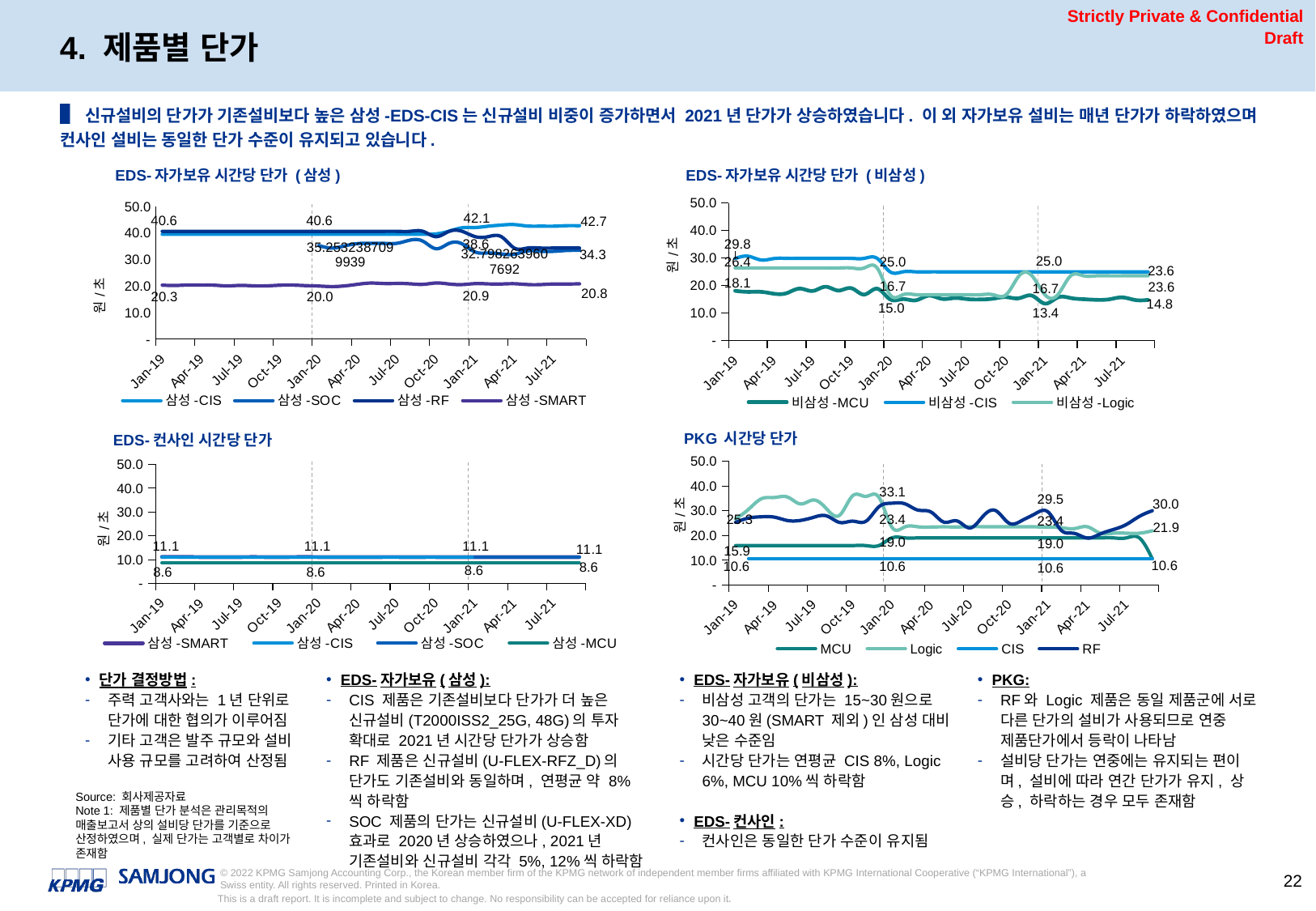

# 4. 제품별 단가
▌신규설비의 단가가 기존설비보다 높은 삼성-EDS-CIS는 신규설비 비중이 증가하면서 2021년 단가가 상승하였습니다. 이 외 자가보유 설비는 매년 단가가 하락하였으며 컨사인 설비는 동일한 단가 수준이 유지되고 있습니다.

### Chart: EDS-자가보유 시간당 단가 (삼성)

| Category | 삼성-CIS | 삼성-SOC | 삼성-RF | 삼성-SMART |
|---|---|---|---|---|
| 43496 | 39.5 | None | 40.6 | 20.292265338924743 |
| 43524 | 39.5 | None | 40.6 | 20.184904773651496 |
| 43555 | 39.5 | None | 40.6 | 20.353432730913788 |
| 43585 | 39.5 | None | 40.6 | 20.309096715421763 |
| 43616 | 39.5 | None | 40.6 | 20.276738707639954 |
| 43646 | 39.5 | None | 40.6 | 20.021372713092877 |
| 43677 | 39.5 | None | 40.599999999999994 | 20.21474752361905 |
| 43708 | 39.5 | None | 40.6 | 20.038495911998897 |
| 43738 | 39.5 | None | 40.6 | 20.034085228566585 |
| 43769 | 39.5 | None | 40.6 | 20.271947163372772 |
| 43799 | 39.5 | None | 40.6 | 20.318569472272646 |
| 43830 | 39.5 | None | 40.6 | 20.127130744825863 |
| 43861 | 39.5 | 35.25323870999388 | 40.60000000000001 | 19.965791694353015 |
| 43890 | 39.5 | 34.287753756073215 | 40.6 | 19.768579039901688 |
| 43921 | 39.5 | 35.11514602782122 | 40.599999999999994 | 20.025201899763694 |
| 43951 | 39.5 | 35.984390298623204 | 40.6 | 20.639271334901938 |
| 43982 | 39.5 | 36.08945276430761 | 40.6 | 21.094479958936617 |
| 44012 | 39.5 | 36.06084305437459 | 40.6 | 20.91307608642139 |
| 44043 | 39.5 | 36.09288956738232 | 40.6 | 20.935835836954233 |
| 44074 | 39.5 | 37.281674502862735 | 40.60000000000001 | 20.81657308248894 |
| 44104 | 39.5 | 36.864468709242175 | 40.6 | 20.602394312902533 |
| 44135 | 39.64540466020677 | 34.04599783754085 | 38.6 | 21.113865287729485 |
| 44165 | 40.65480791078917 | 36.069793332112255 | 40.6 | 20.73503640312921 |
| 44196 | 41.951152970646326 | 35.87157252551277 | 40.6 | 20.516998772021722 |
| 44227 | 42.060367002201744 | 32.79826396076923 | 38.6 | 20.88657809039036 |
| 44255 | 42.542158627175986 | 32.448307995683244 | 38.6 | 20.77894697000632 |
| 44286 | 42.96546366630538 | 32.07876185745677 | 38.6 | 20.739684043838945 |
| 44316 | 43.143539014949106 | 31.946496083776125 | 34.29999999999999 | 20.84351961292986 |
| 44347 | 42.60416649608735 | 33.19869550029496 | 34.3 | 20.531573229483428 |
| 44377 | 42.543993714307256 | 33.07091331689689 | 34.3 | 20.512435304207248 |
| 44408 | 42.53355013403899 | 33.05316833729241 | 34.3 | 20.734459803928814 |
| 44439 | 42.737784565998794 | 33.38622546221333 | 34.3 | 20.739847679481496 |
| 44469 | 42.7218667720879 | 33.44611407726873 | 34.3 | 20.812583723296093 |

### Chart: EDS-자가보유 시간당 단가 (비삼성)

| Category | 비삼성-MCU | 비삼성-CIS | 비삼성-Logic |
|---|---|---|---|
| 43496 | 18.085731464094636 | 29.841746966944285 | 26.4 |
| 43524 | 17.695394062522922 | 30.6710636694373 | 26.4 |
| 43555 | 17.71287813440497 | 29.306752709570134 | 26.4 |
| 43585 | 17.032307740335245 | 29.816596255166353 | 26.399999999999995 |
| 43616 | 17.248175821461963 | 29.88888888888889 | 26.4 |
| 43646 | 18.9009134137198 | 29.88888888888889 | 26.4 |
| 43677 | 18.029126944224224 | 29.88888888888889 | 26.4 |
| 43708 | 19.582861739387003 | 29.88888888888889 | 26.4 |
| 43738 | 18.188652700179354 | 29.88888888888889 | 26.4 |
| 43769 | 19.054473957408636 | 29.888888888888886 | 26.399999999999995 |
| 43799 | 16.727664143767875 | 29.88888888888889 | 26.400000000000002 |
| 43830 | 18.862638371056555 | 29.88888888888889 | 26.4 |
| 43861 | 15.006967734773914 | 25.0 | 16.666666666666668 |
| 43890 | 15.065032292589072 | 25.0 | 16.666666666666668 |
| 43921 | 14.640877775722723 | 25.0 | 16.666666666666668 |
| 43951 | 16.324589057463495 | 25.0 | 16.666666666666668 |
| 43982 | 15.18233009415009 | 25.0 | 16.666666666666668 |
| 44012 | 15.46580439440345 | 25.0 | 16.666666666666668 |
| 44043 | 15.065166973834106 | 25.0 | 16.666666666666668 |
| 44074 | 14.947542794568106 | 25.0 | 16.666666666666668 |
| 44104 | 15.23878720412191 | 25.0 | 16.666666666666668 |
| 44135 | 15.794150919431734 | 25.0 | 16.666666666666668 |
| 44165 | 15.396966335030625 | 25.0 | 23.552222222222223 |
| 44196 | 16.32663784484775 | 25.0 | 23.552222222222223 |
| 44227 | 13.44718009520363 | 25.0 | 16.666666666666668 |
| 44255 | 15.68150822871109 | 25.0 | 16.666666666666668 |
| 44286 | 15.466721036813794 | 25.0 | 23.552222222222223 |
| 44316 | 15.030529112732083 | 24.999999999999996 | 23.552222222222223 |
| 44347 | 14.805143155200033 | 25.0 | 23.552222222222223 |
| 44377 | 15.014921514378493 | 24.999999999999996 | 23.552222222222223 |
| 44408 | 15.693027760323808 | 25.0 | 23.552222222222223 |
| 44439 | 14.741576500445534 | 25.0 | 23.552222222222223 |
| 44469 | 14.792852248002061 | 25.0 | 23.552222222222223 |

### Chart: EDS-컨사인 시간당 단가

| Category | 삼성-SMART | 삼성-CIS | 삼성-SOC | 삼성-MCU |
|---|---|---|---|---|
| 43496 | 11.138251102722748 | 11.1 | None | 8.6 |
| 43524 | 11.148597028411702 | 11.1 | None | 8.6 |
| 43555 | 11.109762959629352 | 11.1 | None | 8.6 |
| 43585 | 11.058 | 11.1 | None | 8.6 |
| 43616 | 11.058000000000002 | 11.1 | None | 8.6 |
| 43646 | 11.057999999999998 | 11.099999999999998 | None | 8.599999999999998 |
| 43677 | 11.057999999999998 | 11.099999999999998 | None | 8.6 |
| 43708 | 11.088597257952742 | 11.1 | None | 8.6 |
| 43738 | 11.058 | 11.099999999999998 | None | 8.6 |
| 43769 | 11.058 | 11.1 | None | 8.6 |
| 43799 | 11.070788283092895 | 11.1 | None | 8.6 |
| 43830 | 11.106346538954915 | 11.1 | None | 8.600000000000001 |
| 43861 | 11.062087221441569 | 11.1 | None | 8.6 |
| 43890 | 11.061124346959321 | 11.1 | None | 8.6 |
| 43921 | 11.060783514143965 | 11.1 | None | 8.6 |
| 43951 | 11.062727022446389 | 11.1 | None | 8.6 |
| 43982 | 11.061357896626525 | 11.100000000000001 | None | 8.6 |
| 44012 | 11.06452798325312 | 11.1 | None | 8.6 |
| 44043 | 11.064493651293985 | 11.1 | None | 8.6 |
| 44074 | 11.063459703030512 | 11.099999999999998 | None | 8.6 |
| 44104 | 11.064005555073598 | 11.1 | None | 8.6 |
| 44135 | 11.064202111633715 | 11.1 | None | 8.6 |
| 44165 | 11.061656393960156 | 11.100000000000001 | None | 8.6 |
| 44196 | 11.061809223230652 | 11.1 | None | 8.6 |
| 44227 | 11.061089404507136 | 11.100000000000001 | 11.1 | 8.6 |
| 44255 | 11.061591561140414 | 11.1 | 11.1 | 8.6 |
| 44286 | 11.06296813203071 | 11.1 | 11.1 | 8.6 |
| 44316 | 11.063773655144907 | 11.1 | 11.1 | 8.6 |
| 44347 | 11.061104565475443 | 11.1 | 11.1 | 8.6 |
| 44377 | 11.060212432182094 | 11.099999999999998 | 11.1 | 8.6 |
| 44408 | 11.059885885213705 | 11.1 | 11.1 | 8.600000000000001 |
| 44439 | 11.060512411571157 | 11.1 | 11.1 | 8.6 |
| 44469 | 11.061000618547567 | 11.1 | 11.1 | 8.6 |

### Chart: PKG 시간당 단가

| Category | MCU | Logic | CIS | RF |
|---|---|---|---|---|
| 43496 | 15.899999999999999 | 26.715099769579712 | None | 25.292268555926835 |
| 43524 | 15.900000000000002 | 30.588619478136177 | 10.6 | 27.03784967959872 |
| 43555 | 15.899999999999999 | 34.88357099854094 | 10.6 | 27.55075375222522 |
| 43585 | 15.9 | 35.36961320330574 | 10.599999999999998 | 27.38120354138766 |
| 43616 | 15.900000000000002 | 35.51608859144926 | 10.599999999999998 | 26.03196730384349 |
| 43646 | 15.9 | 32.754497078126086 | 10.6 | 26.101185023162987 |
| 43677 | 15.899999999999999 | 34.35481984540519 | 10.6 | 27.35536965912762 |
| 43708 | 15.9 | 30.700226722793644 | 10.6 | 27.898503196520775 |
| 43738 | 15.9 | 28.237707909210968 | 10.6 | 25.253007192839977 |
| 43769 | 15.9 | 36.11111111111111 | 10.6 | 25.785001569315355 |
| 43799 | 15.9 | 35.801642555813835 | 10.6 | 25.728563175864725 |
| 43830 | 15.9 | 35.50203286834593 | 10.6 | 31.57634346097019 |
| 43861 | 19.008055555555554 | 23.3712546517239 | 10.6 | 33.05028460811204 |
| 43890 | 19.008055555555554 | 23.47056742070817 | 10.6 | 32.80825489744783 |
| 43921 | 19.008055555555554 | 23.511403962136416 | 10.6 | 30.2709855719734 |
| 43951 | 19.008055555555554 | 23.407122875108374 | 10.6 | 29.485056617693992 |
| 43982 | 19.008055555555554 | 23.49296577929588 | 10.6 | 25.405583623177026 |
| 44012 | 19.008055555555554 | 23.445952807215374 | 10.6 | 25.87187850438725 |
| 44043 | 19.008055555555554 | 23.552222222222223 | 10.6 | 23.034553665075652 |
| 44074 | 19.008055555555554 | 23.541320346482237 | 10.6 | 27.75917608653701 |
| 44104 | 19.008055555555554 | 23.525678887650066 | 10.6 | 29.977145962575875 |
| 44135 | 19.008055555555554 | 23.546037067163045 | 10.6 | 24.963385569202366 |
| 44165 | 19.008055555555554 | 23.535552700371024 | 10.6 | 26.084342630643448 |
| 44196 | 19.008055555555554 | 23.491433611257627 | 10.6 | 28.7632190427679 |
| 44227 | 19.008055555555554 | 23.37346813200232 | 10.6 | 29.486204246606345 |
| 44255 | 19.008055555555554 | 23.14791837732607 | 10.6 | 22.11561225202945 |
| 44286 | 19.008055555555554 | 22.75823586201175 | 10.6 | 20.851832306773165 |
| 44316 | 19.008055555555554 | 23.511106291786334 | 10.6 | 18.964153914166854 |
| 44347 | 19.008055555555554 | 20.90861111111111 | 10.6 | 20.589594876661824 |
| 44377 | 19.008055555555554 | 20.90861111111111 | 10.6 | 22.38325007870647 |
| 44408 | 19.008055555555554 | 20.90861111111111 | 10.6 | 24.42289937593601 |
| 44439 | 19.008055555555554 | 20.90861111111111 | 10.6 | 27.70802381770053 |
| 44469 | 10.529166666666667 | 21.875 | 10.6 | 30.011675981666926 |
EDS-자가보유(삼성):
CIS 제품은 기존설비보다 단가가 더 높은 신규설비(T2000ISS2_25G, 48G)의 투자 확대로 2021년 시간당 단가가 상승함
RF 제품은 신규설비(U-FLEX-RFZ_D)의 단가도 기존설비와 동일하며, 연평균 약 8%씩 하락함
SOC 제품의 단가는 신규설비(U-FLEX-XD) 효과로 2020년 상승하였으나, 2021년 기존설비와 신규설비 각각 5%, 12%씩 하락함
EDS-자가보유(비삼성):
비삼성 고객의 단가는 15~30원으로 30~40원(SMART 제외)인 삼성 대비 낮은 수준임
시간당 단가는 연평균 CIS 8%, Logic 6%, MCU 10%씩 하락함

EDS-컨사인:
컨사인은 동일한 단가 수준이 유지됨

단가 결정방법:
주력 고객사와는 1년 단위로 단가에 대한 협의가 이루어짐
기타 고객은 발주 규모와 설비 사용 규모를 고려하여 산정됨

PKG:
RF와 Logic 제품은 동일 제품군에 서로 다른 단가의 설비가 사용되므로 연중 제품단가에서 등락이 나타남
설비당 단가는 연중에는 유지되는 편이며, 설비에 따라 연간 단가가 유지, 상승, 하락하는 경우 모두 존재함
Source: 회사제공자료
Note 1: 제품별 단가 분석은 관리목적의 매출보고서 상의 설비당 단가를 기준으로 산정하였으며, 실제 단가는 고객별로 차이가 존재함